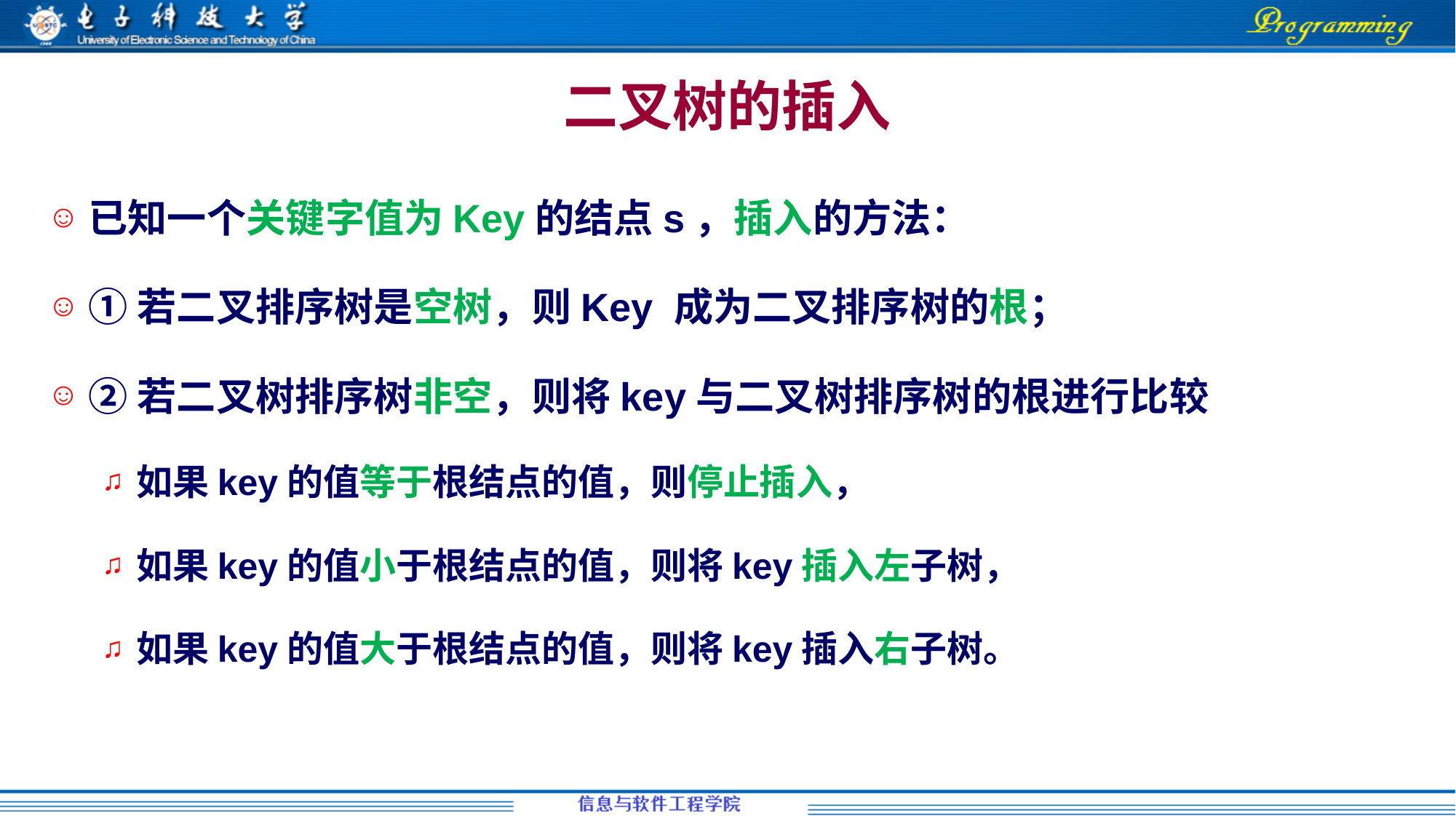

# 二叉树的插入
已知一个关键字值为Key的结点s，插入的方法：
①若二叉排序树是空树，则Key 成为二叉排序树的根；
②若二叉树排序树非空，则将key与二叉树排序树的根进行比较
如果key的值等于根结点的值，则停止插入，
如果key的值小于根结点的值，则将key插入左子树，
如果key的值大于根结点的值，则将key插入右子树。